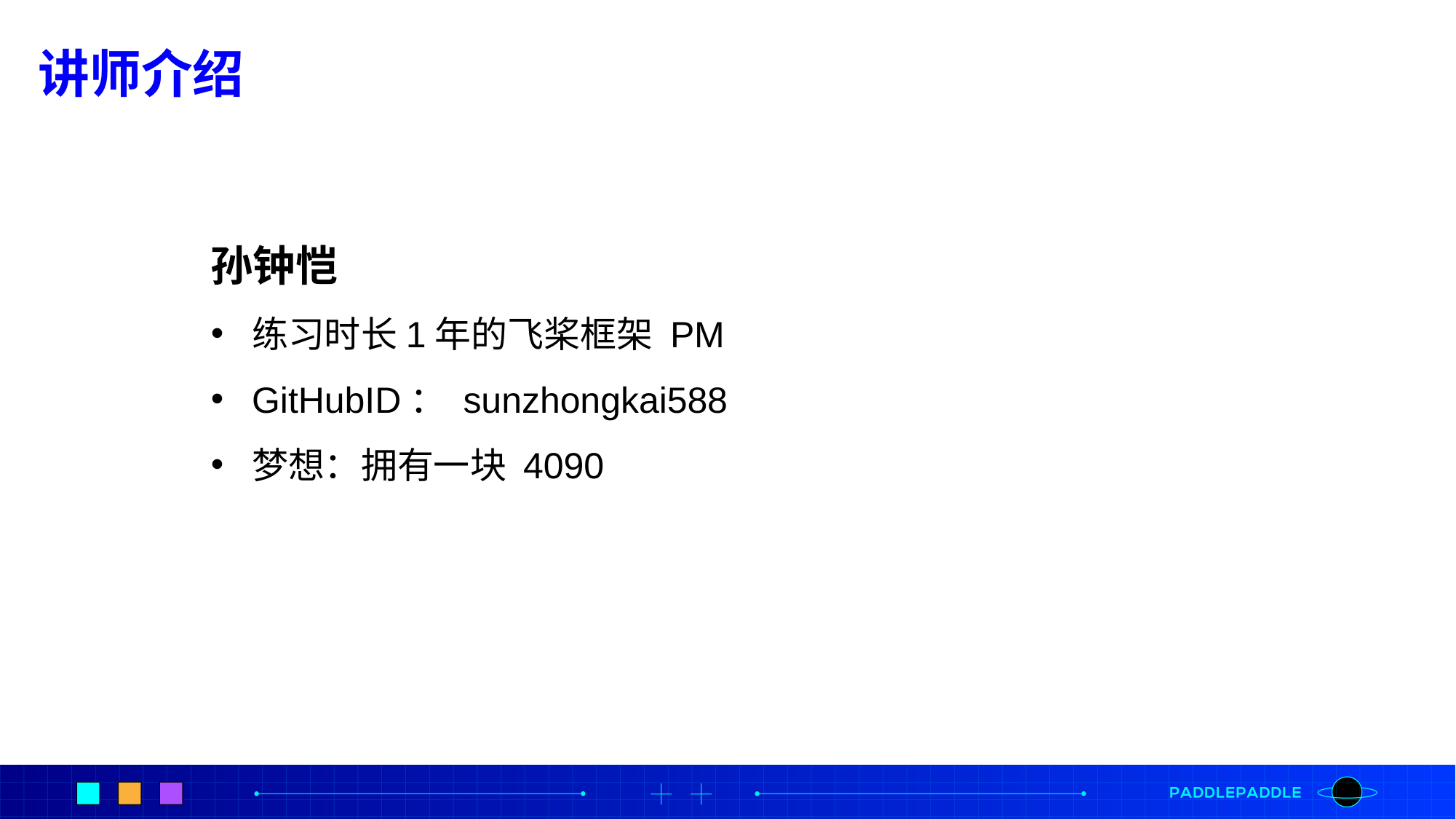

讲师介绍
孙钟恺
练习时长1年的飞桨框架 PM
GitHubID： sunzhongkai588
梦想：拥有一块 4090